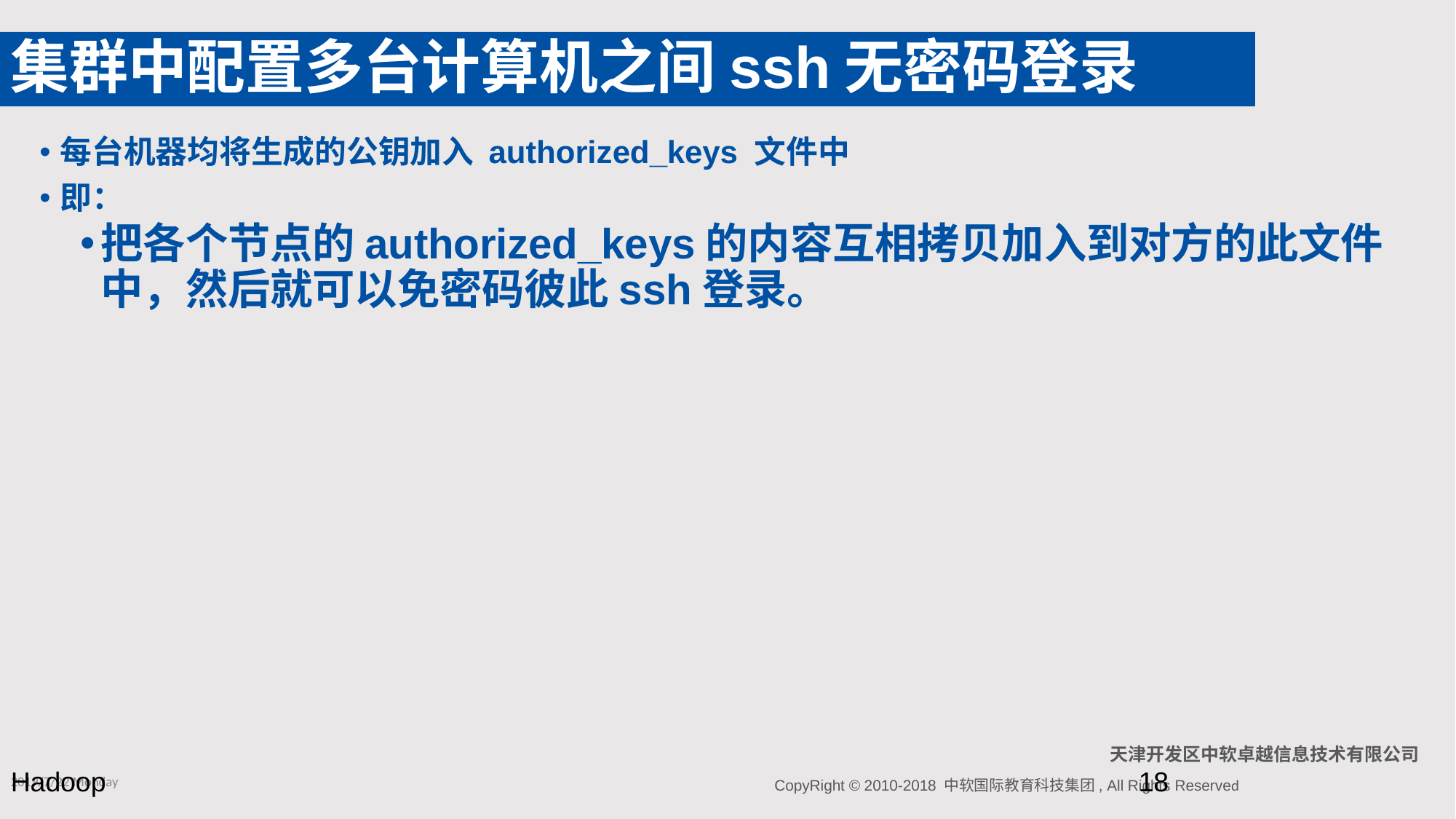

# 集群中配置多台计算机之间ssh无密码登录
每台机器均将生成的公钥加入 authorized_keys 文件中
即：
把各个节点的authorized_keys的内容互相拷贝加入到对方的此文件中，然后就可以免密码彼此ssh登录。

2019/7/22 Monday
Hadoop
18